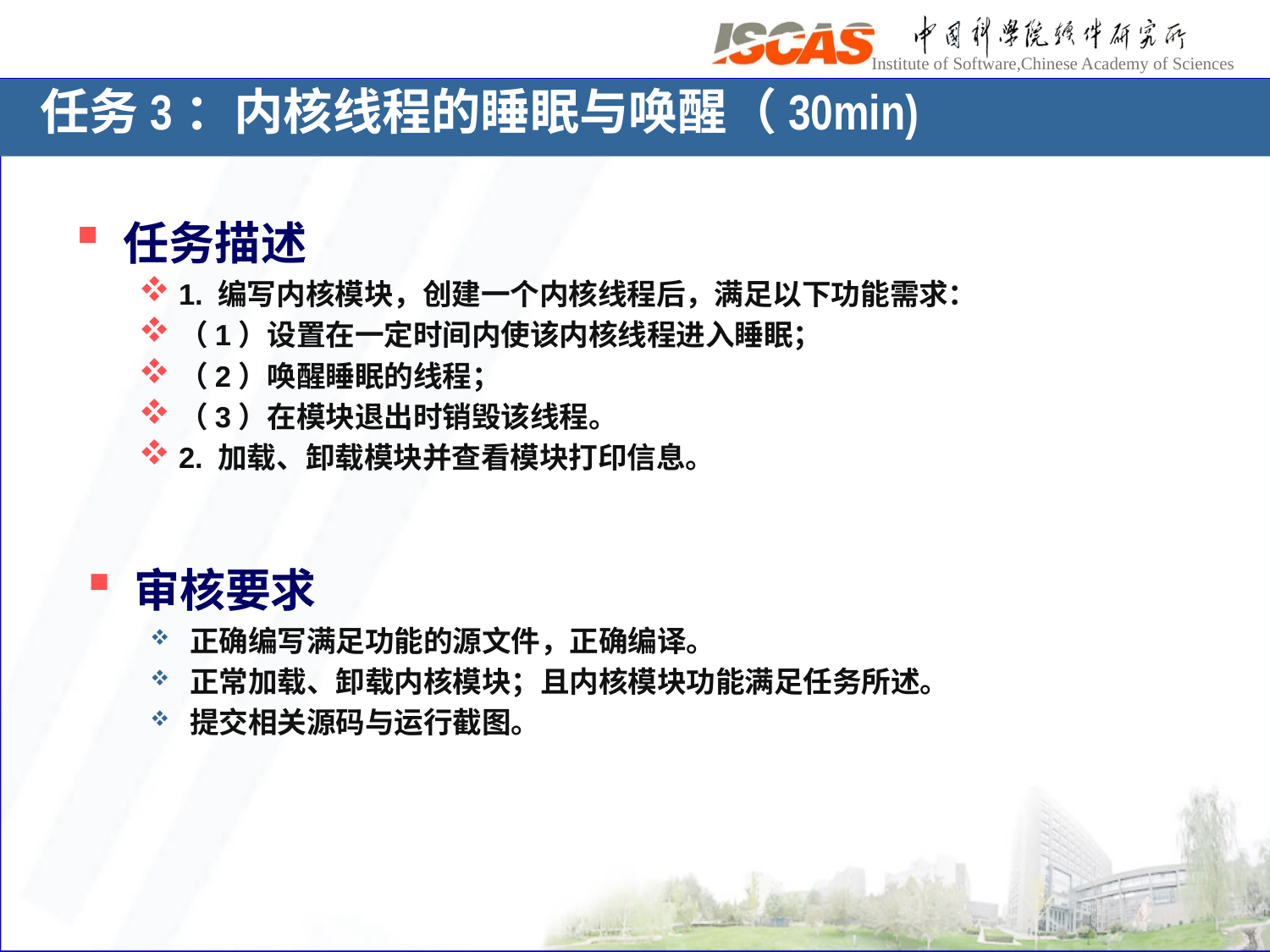

# 任务3：内核线程的睡眠与唤醒（30min)
任务描述
1. 编写内核模块，创建一个内核线程后，满足以下功能需求：
（1）设置在一定时间内使该内核线程进入睡眠；
（2）唤醒睡眠的线程；
（3）在模块退出时销毁该线程。
2. 加载、卸载模块并查看模块打印信息。
审核要求
正确编写满足功能的源文件，正确编译。
正常加载、卸载内核模块；且内核模块功能满足任务所述。
提交相关源码与运行截图。